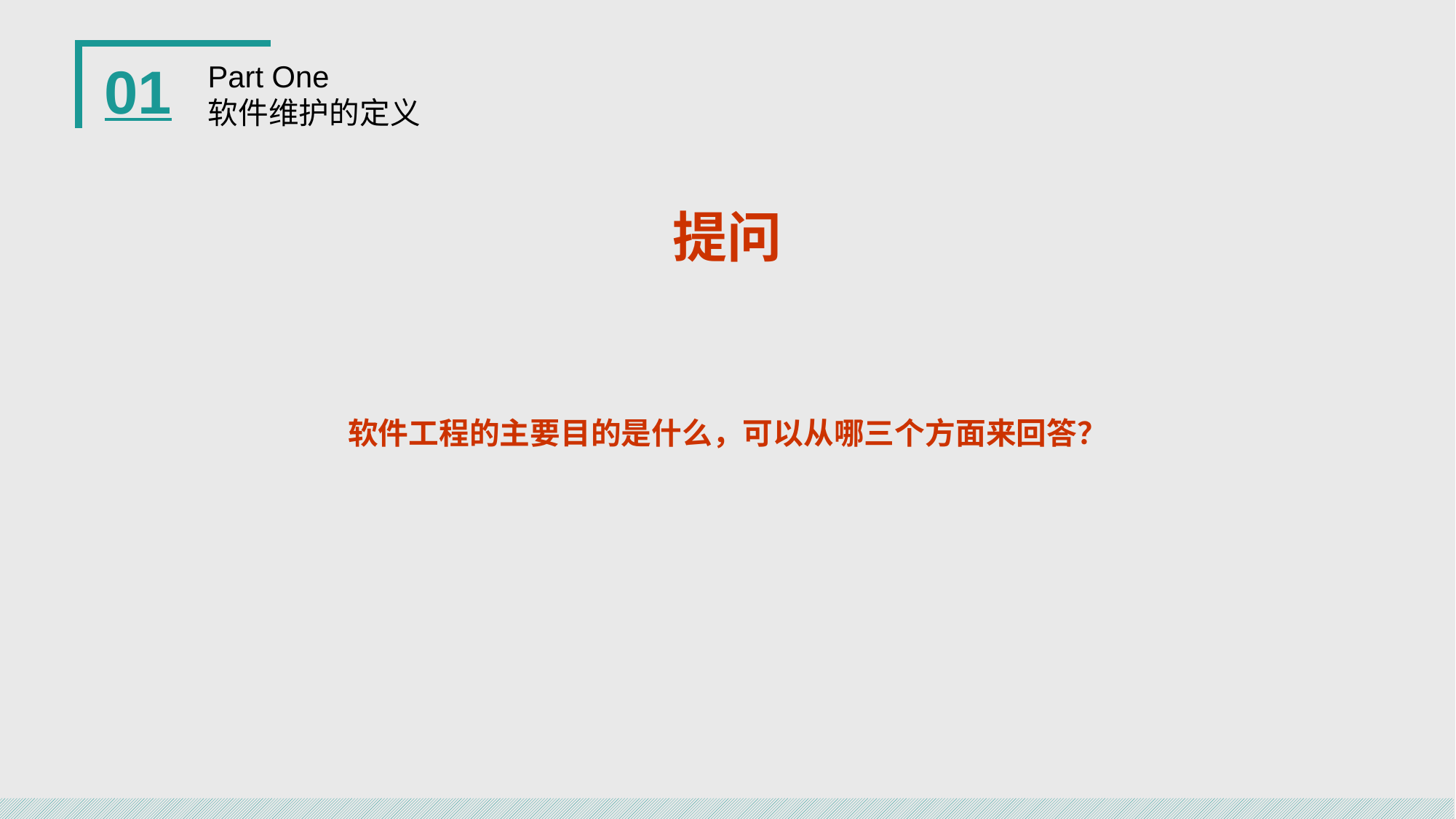

01
Part One
软件维护的定义
提问

软件工程的主要目的是什么，可以从哪三个方面来回答？